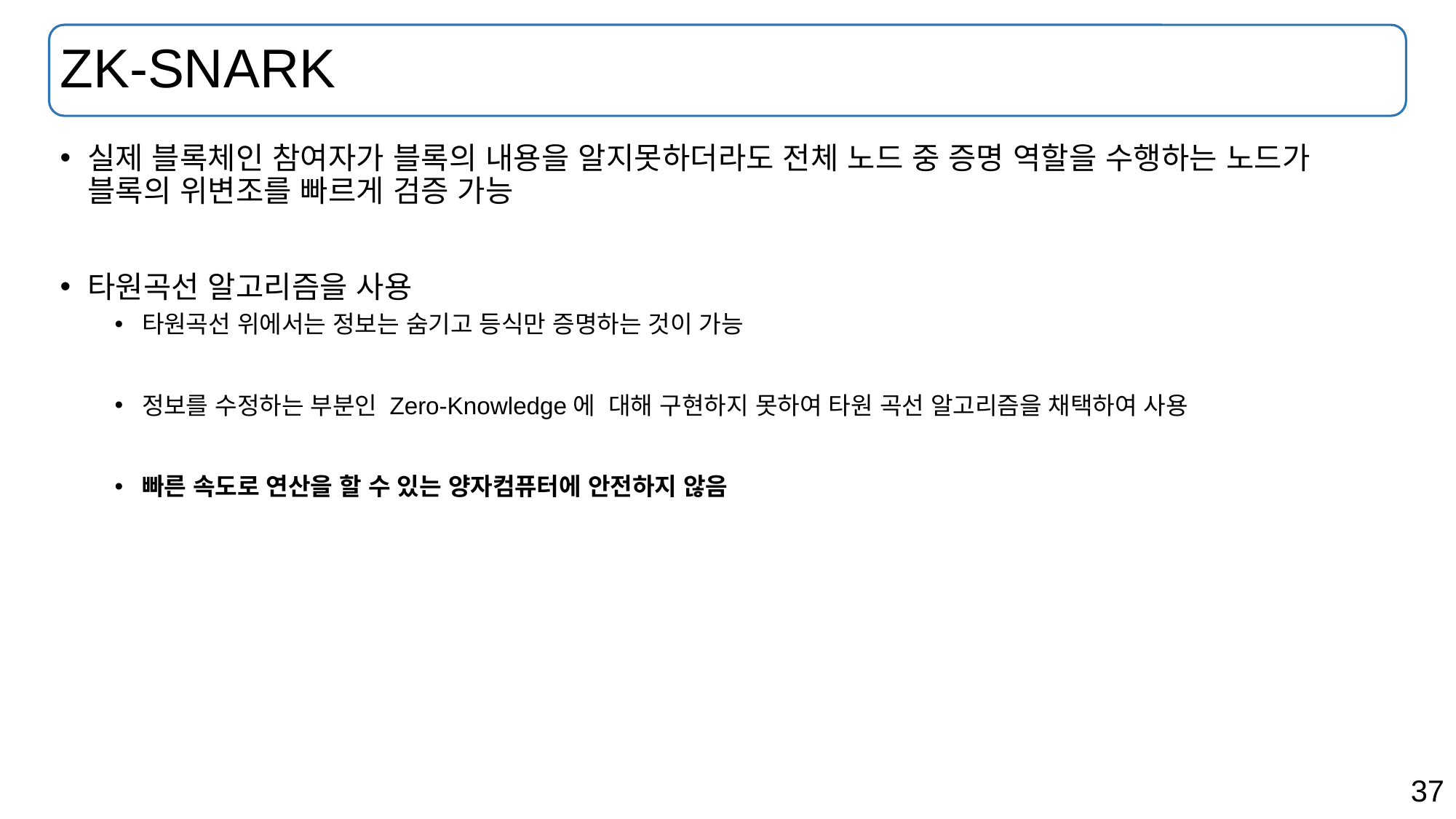

# ZK-SNARK
실제 블록체인 참여자가 블록의 내용을 알지못하더라도 전체 노드 중 증명 역할을 수행하는 노드가 블록의 위변조를 빠르게 검증 가능

타원곡선 알고리즘을 사용
타원곡선 위에서는 정보는 숨기고 등식만 증명하는 것이 가능

정보를 수정하는 부분인 Zero-Knowledge에  대해 구현하지 못하여 타원 곡선 알고리즘을 채택하여 사용

빠른 속도로 연산을 할 수 있는 양자컴퓨터에 안전하지 않음